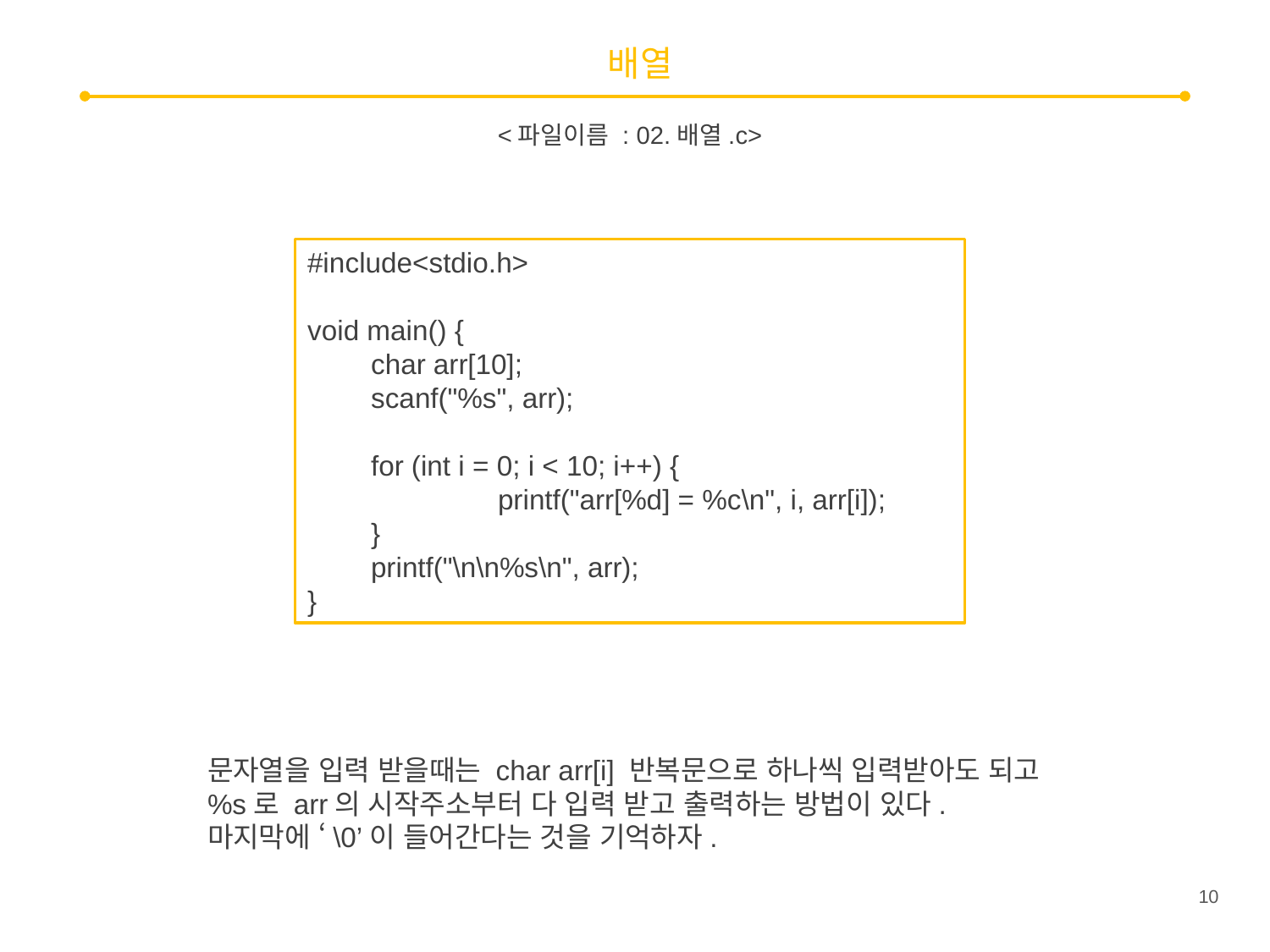

# 배열
<파일이름 : 02.배열.c>
#include<stdio.h>

void main() {
char arr[10];
scanf("%s", arr);

for (int i = 0; i < 10; i++) {
	printf("arr[%d] = %c\n", i, arr[i]);
}
printf("\n\n%s\n", arr);
}
문자열을 입력 받을때는 char arr[i] 반복문으로 하나씩 입력받아도 되고
%s로 arr의 시작주소부터 다 입력 받고 출력하는 방법이 있다.
마지막에 ‘\0’이 들어간다는 것을 기억하자.